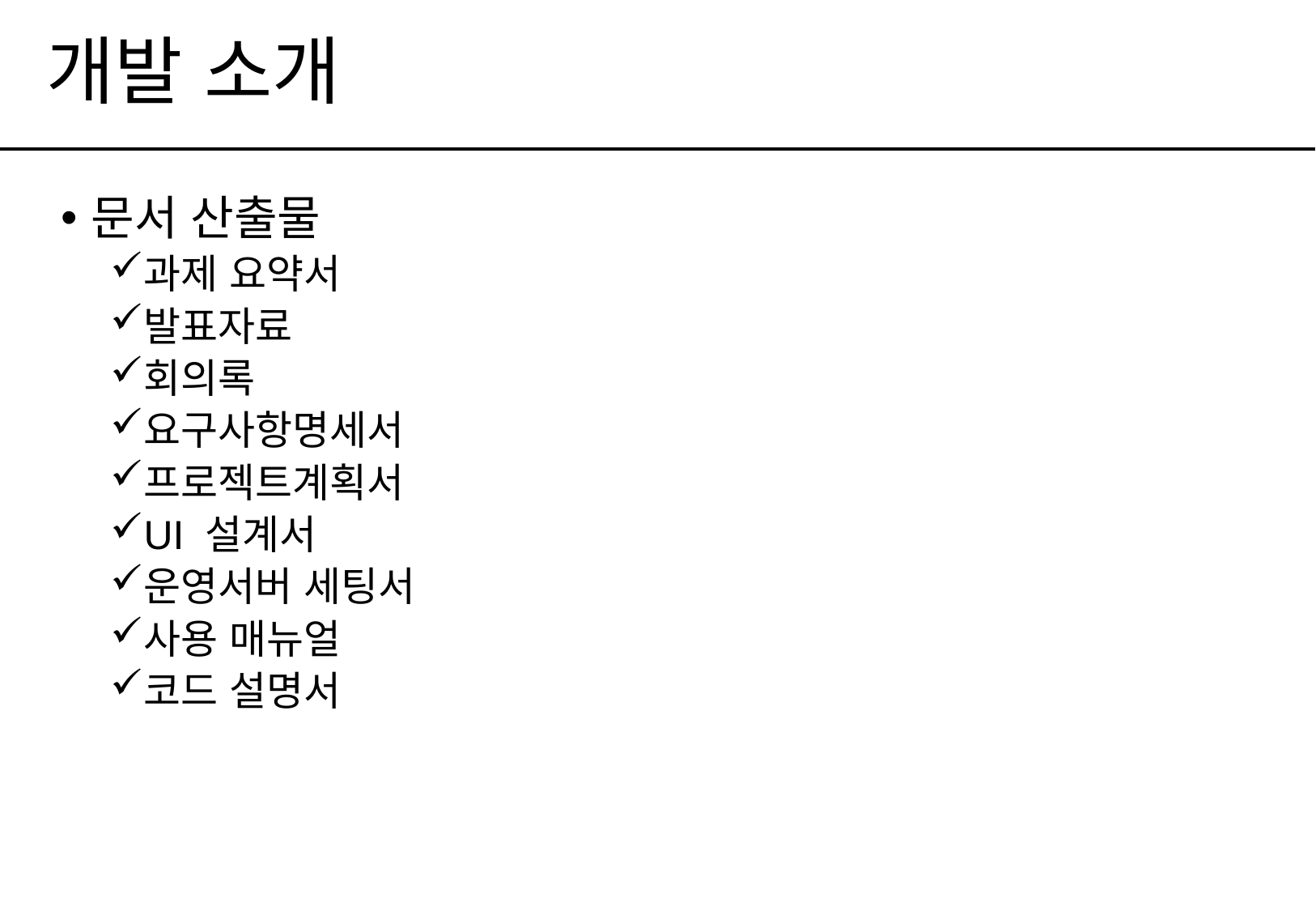

# 개발 소개
문서 산출물
과제 요약서
발표자료
회의록
요구사항명세서
프로젝트계획서
UI 설계서
운영서버 세팅서
사용 매뉴얼
코드 설명서